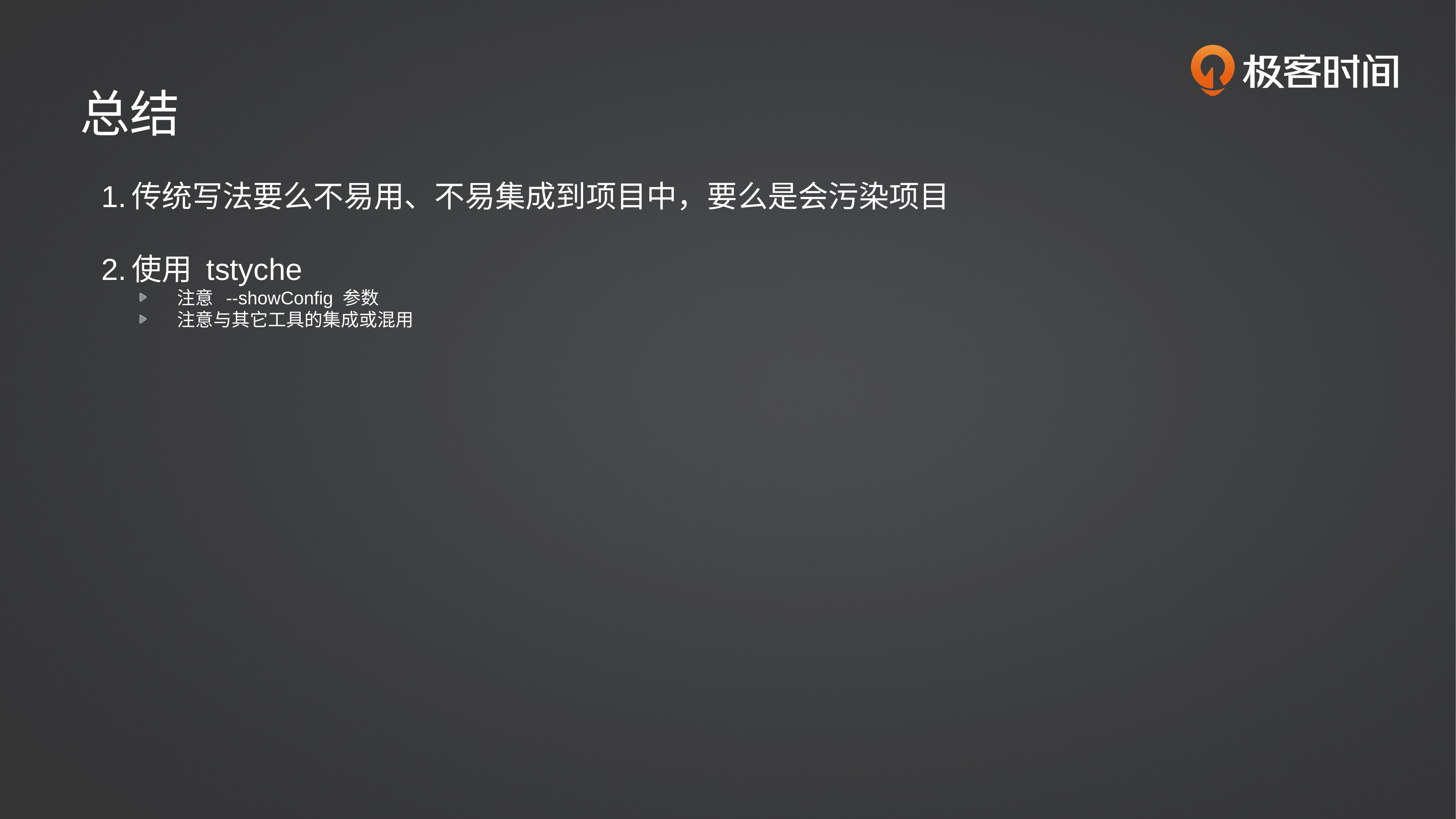

总结
传统写法要么不易用、不易集成到项目中，要么是会污染项目

使用 tstyche
注意  --showConfig 参数
注意与其它工具的集成或混用